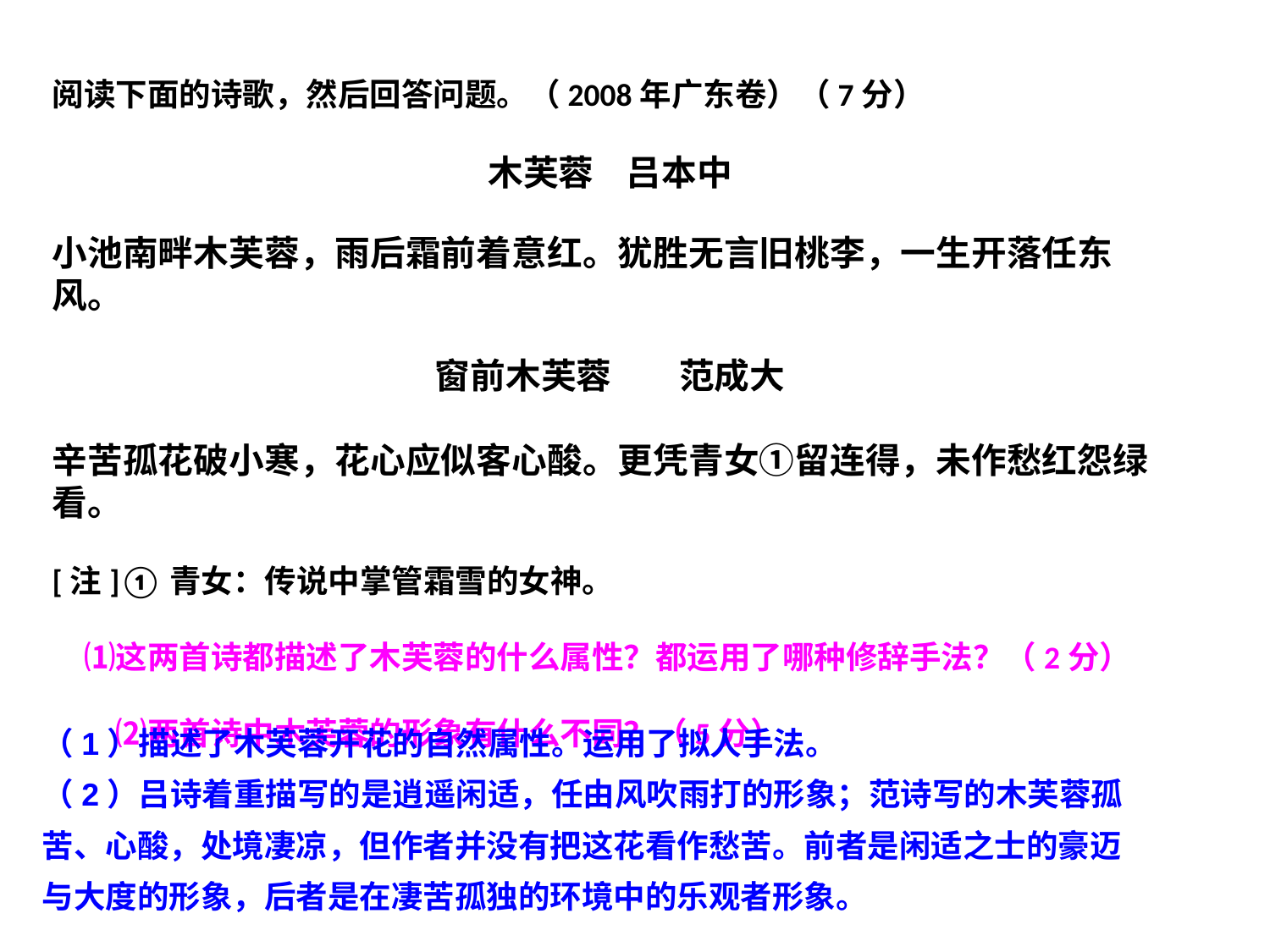

阅读下面的诗歌，然后回答问题。（2008年广东卷）（7分）

木芙蓉    吕本中

小池南畔木芙蓉，雨后霜前着意红。犹胜无言旧桃李，一生开落任东风。

窗前木芙蓉　    范成大

辛苦孤花破小寒，花心应似客心酸。更凭青女①留连得，未作愁红怨绿看。

[注]①青女：传说中掌管霜雪的女神。

　⑴这两首诗都描述了木芙蓉的什么属性？都运用了哪种修辞手法？（2分）

　　⑵两首诗中木芙蓉的形象有什么不同？（5分）

（1）描述了木芙蓉开花的自然属性。运用了拟人手法。
（2）吕诗着重描写的是逍遥闲适，任由风吹雨打的形象；范诗写的木芙蓉孤苦、心酸，处境凄凉，但作者并没有把这花看作愁苦。前者是闲适之士的豪迈与大度的形象，后者是在凄苦孤独的环境中的乐观者形象。